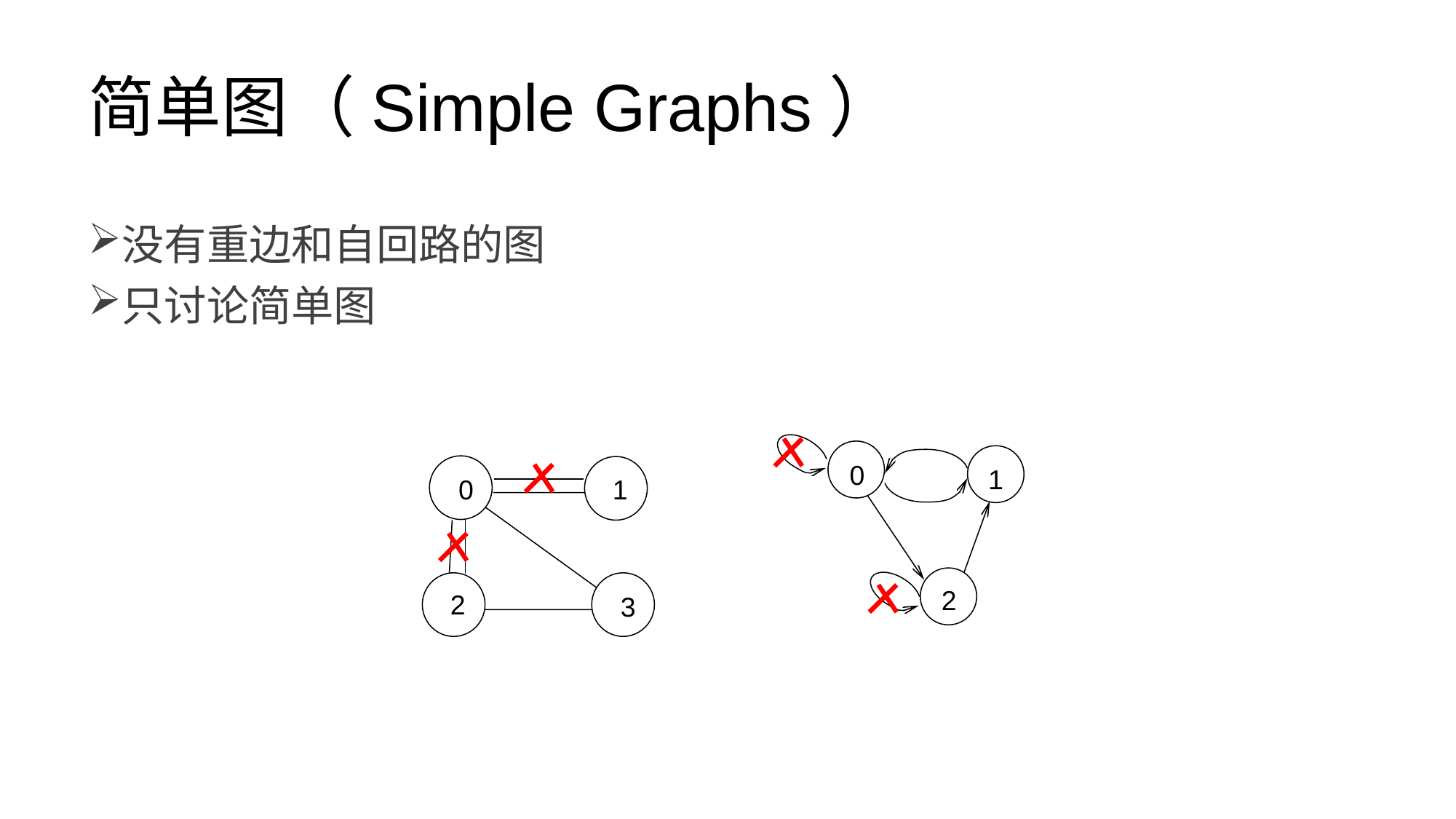

# 简单图（Simple Graphs）
没有重边和自回路的图
只讨论简单图

0
1

2

1
0
2
3